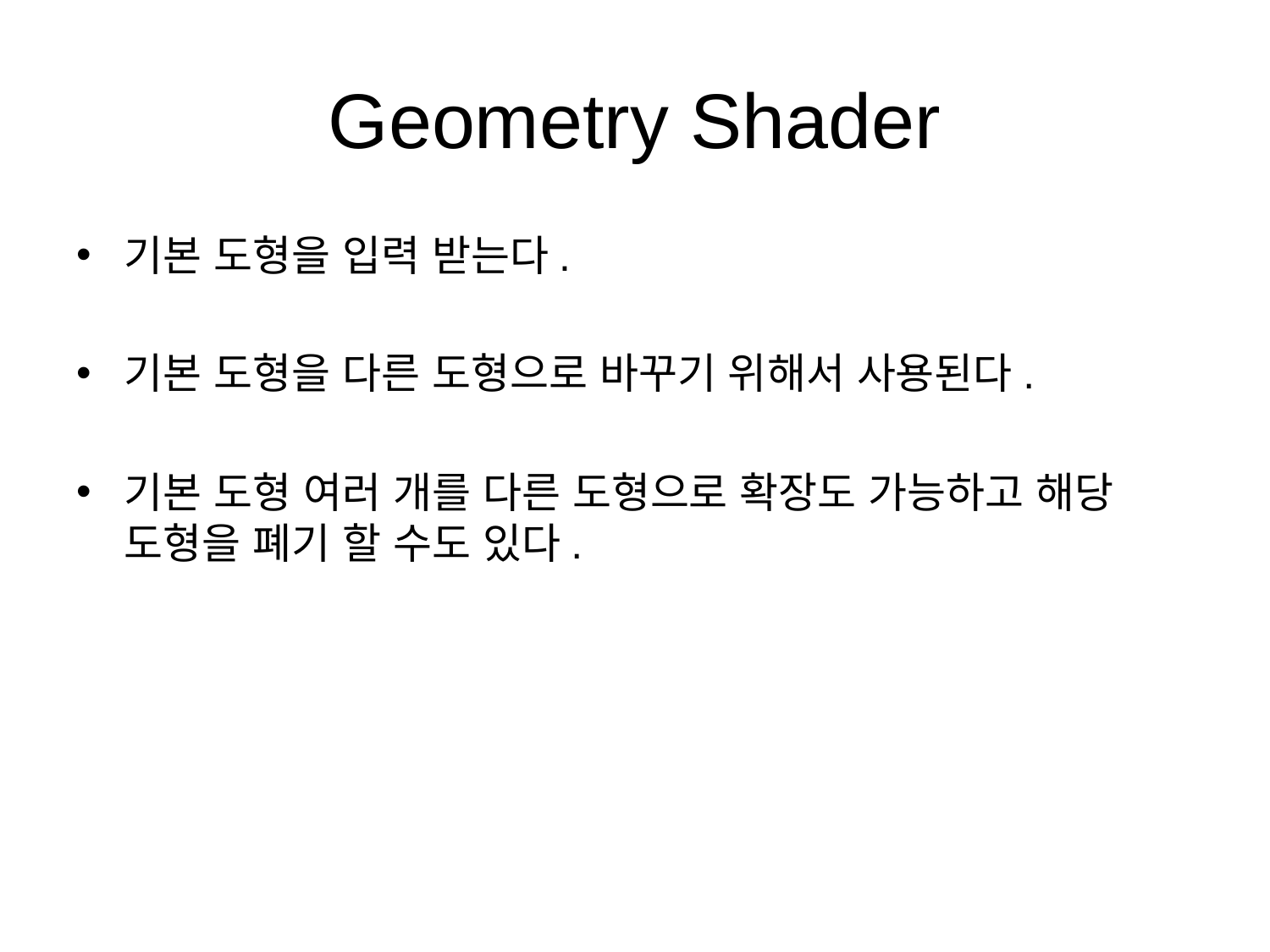

# Geometry Shader
기본 도형을 입력 받는다.

기본 도형을 다른 도형으로 바꾸기 위해서 사용된다.

기본 도형 여러 개를 다른 도형으로 확장도 가능하고 해당 도형을 폐기 할 수도 있다.